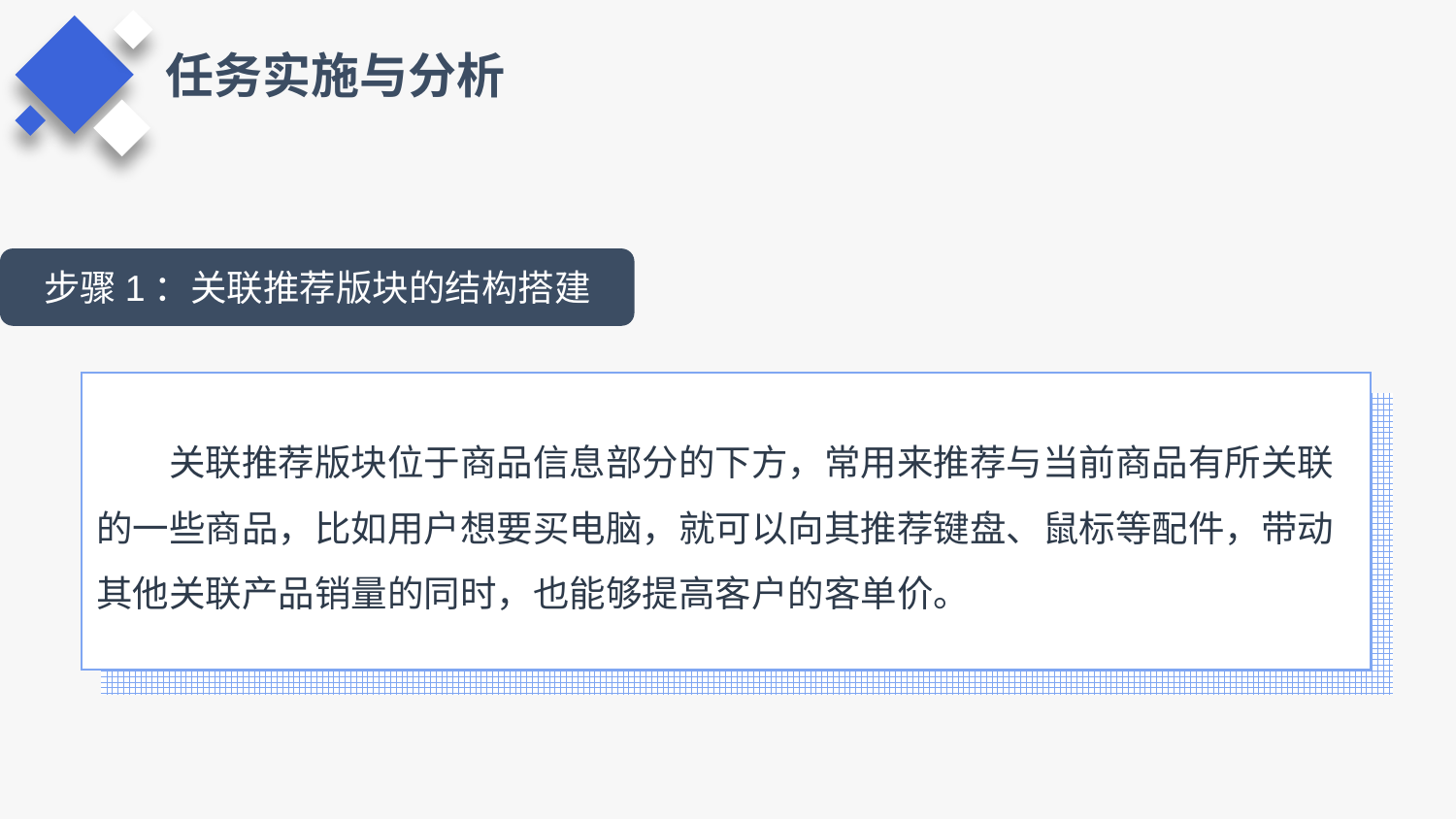

任务实施与分析

步骤1：关联推荐版块的结构搭建
关联推荐版块位于商品信息部分的下方，常用来推荐与当前商品有所关联的一些商品，比如用户想要买电脑，就可以向其推荐键盘、鼠标等配件，带动其他关联产品销量的同时，也能够提高客户的客单价。